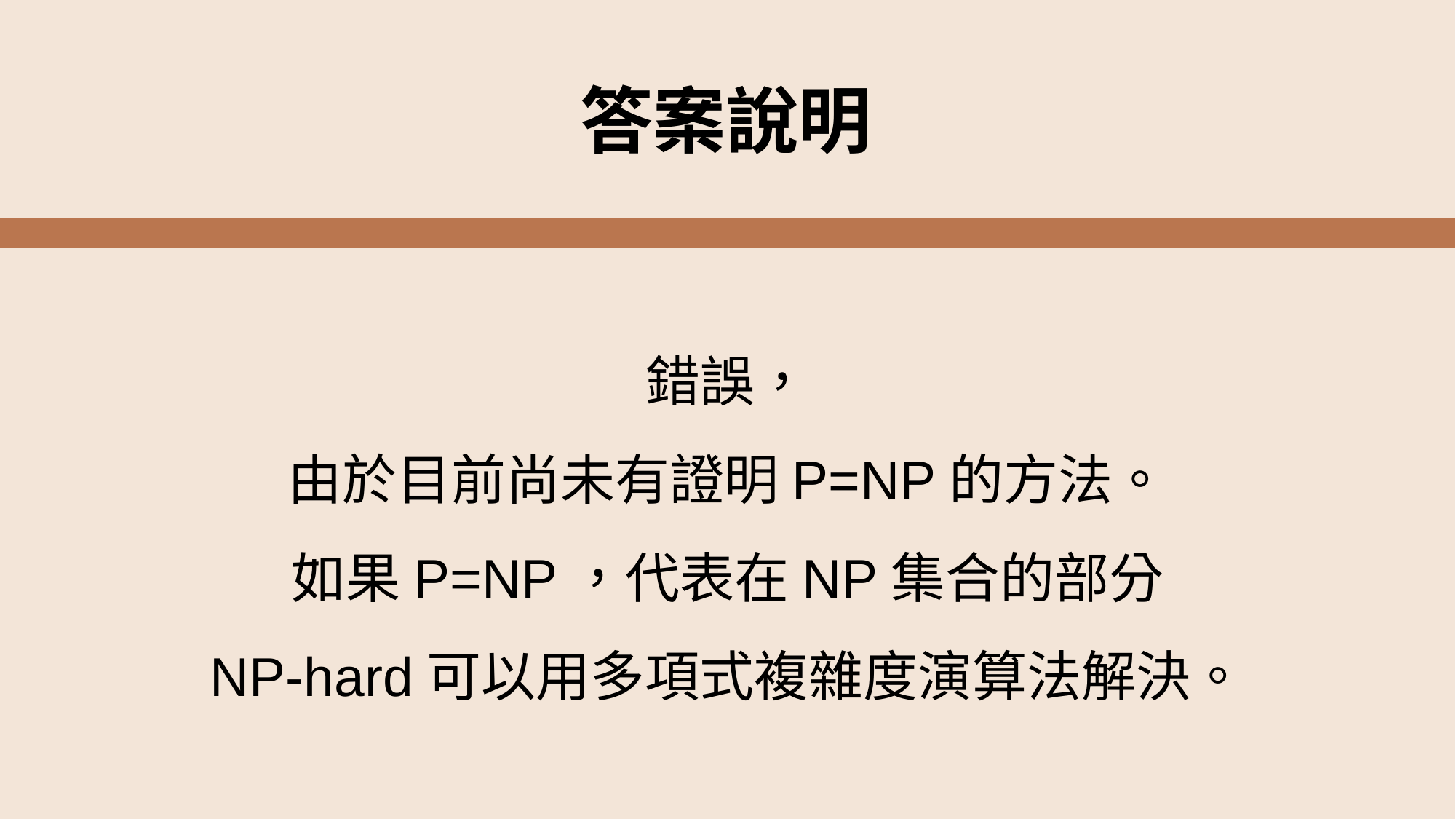

答案說明

錯誤，
由於目前尚未有證明P=NP的方法。
如果P=NP，代表在NP集合的部分
NP-hard可以用多項式複雜度演算法解決。